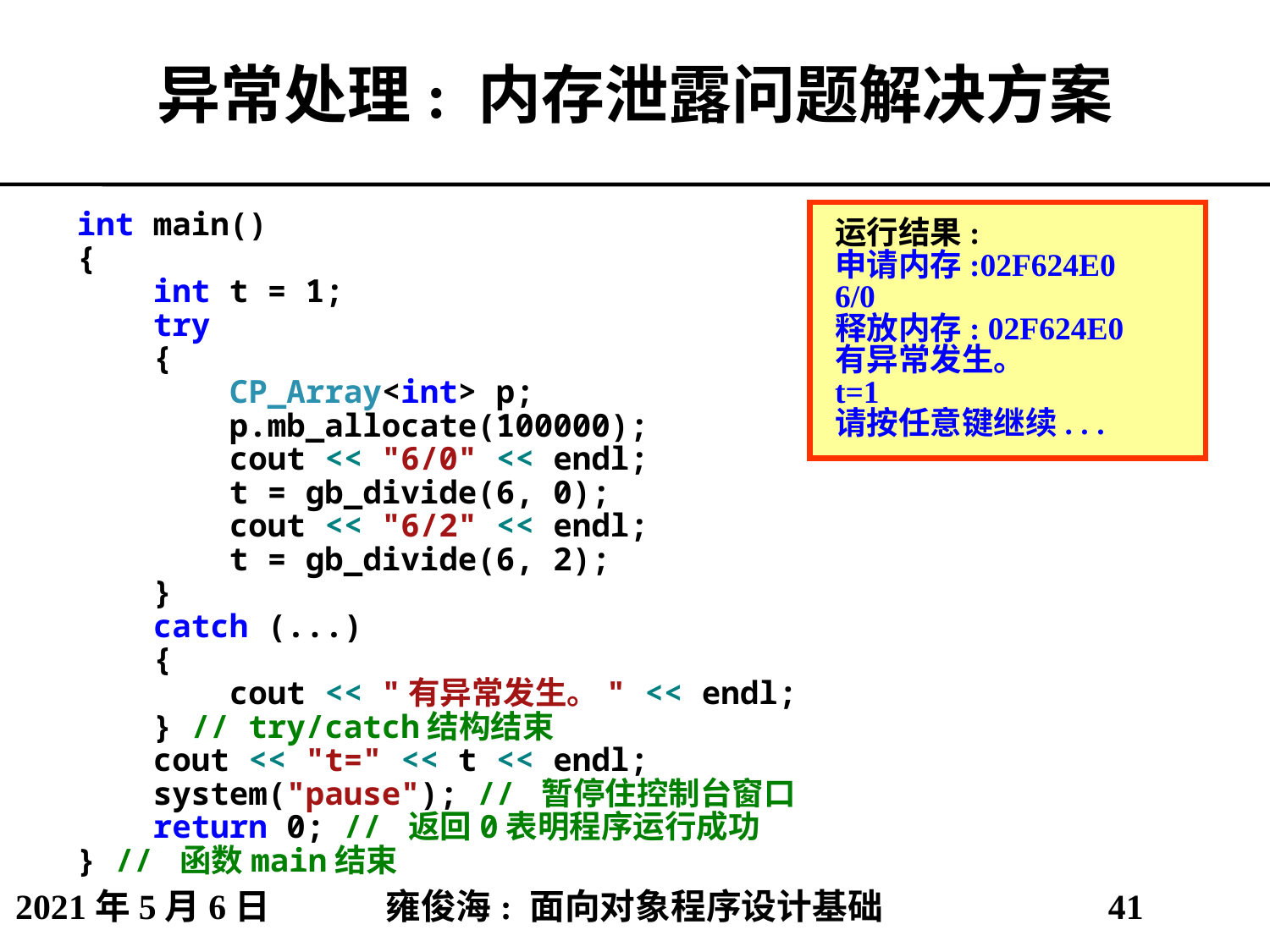

# 异常处理: 内存泄露问题解决方案

运行结果:
申请内存:02F624E0
6/0
释放内存: 02F624E0
有异常发生。
t=1
请按任意键继续. . .
int main()
{
    int t = 1;
    try
    {
        CP_Array<int> p;
        p.mb_allocate(100000);
        cout << "6/0" << endl;
        t = gb_divide(6, 0);
        cout << "6/2" << endl;
        t = gb_divide(6, 2);
    }
    catch (...)
    {
        cout << "有异常发生。" << endl;
    } // try/catch结构结束
    cout << "t=" << t << endl;
    system("pause"); // 暂停住控制台窗口
    return 0; // 返回0表明程序运行成功
} // 函数main结束
2021年5月6日
雍俊海: 面向对象程序设计基础
41